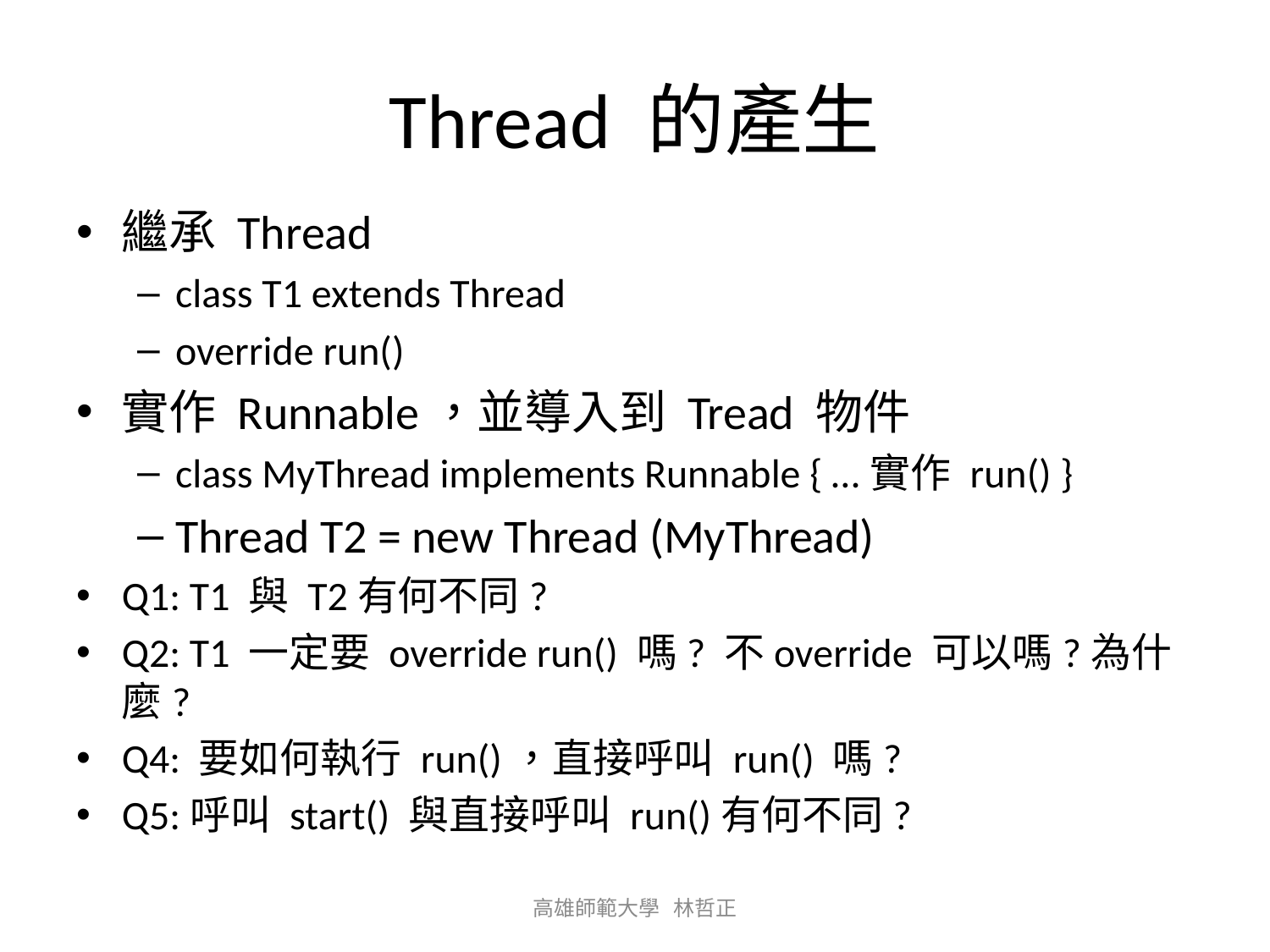

# Thread 的產生
繼承 Thread
class T1 extends Thread
override run()
實作 Runnable，並導入到 Tread 物件
class MyThread implements Runnable { …實作 run() }
Thread T2 = new Thread (MyThread)
Q1: T1 與 T2有何不同?
Q2: T1 一定要 override run() 嗎? 不override 可以嗎?為什麼?
Q4: 要如何執行 run()，直接呼叫 run() 嗎?
Q5:呼叫 start() 與直接呼叫 run()有何不同?

高雄師範大學  林哲正